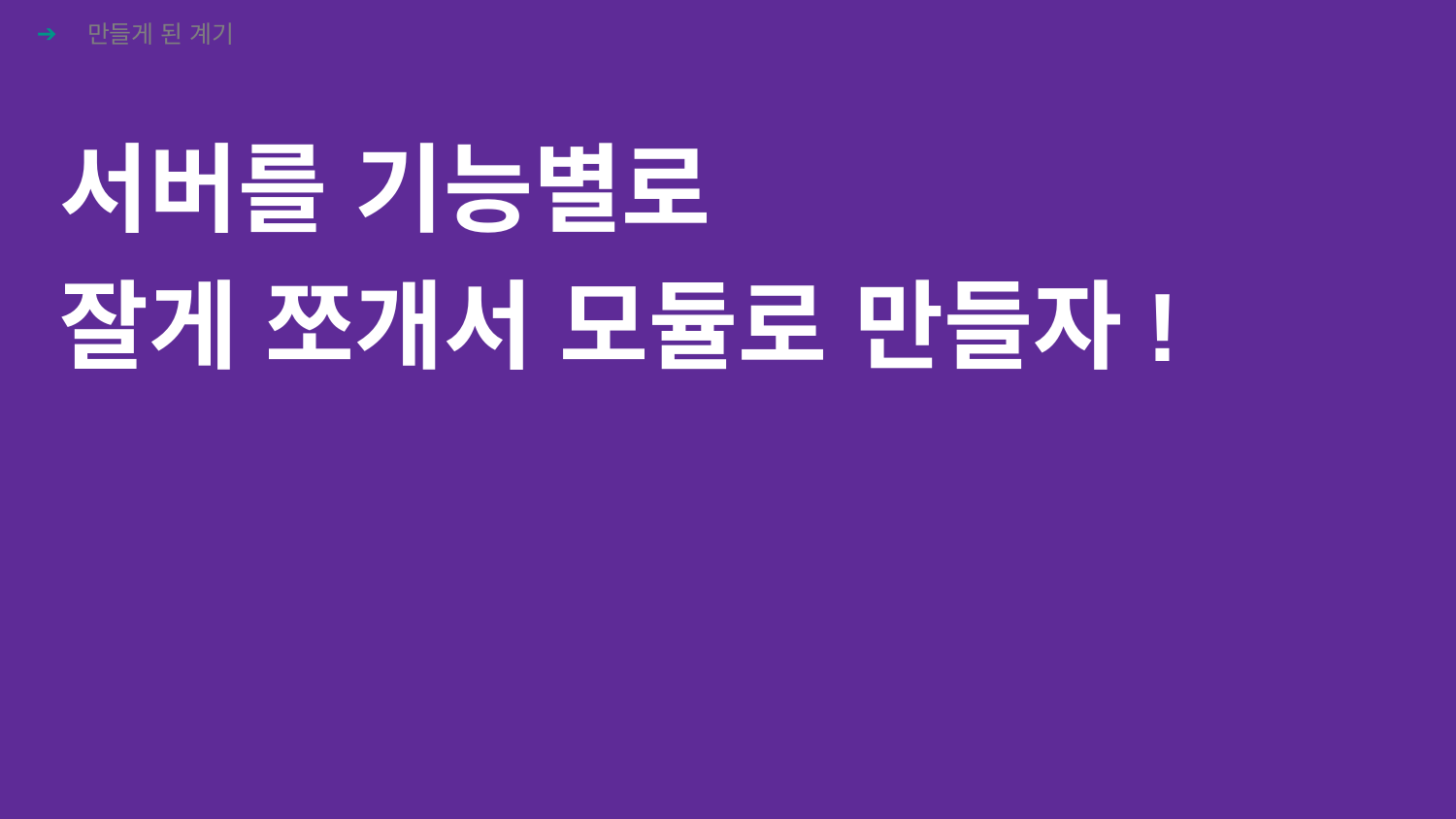

만들게 된 계기
# 서버를 기능별로
잘게 쪼개서 모듈로 만들자!